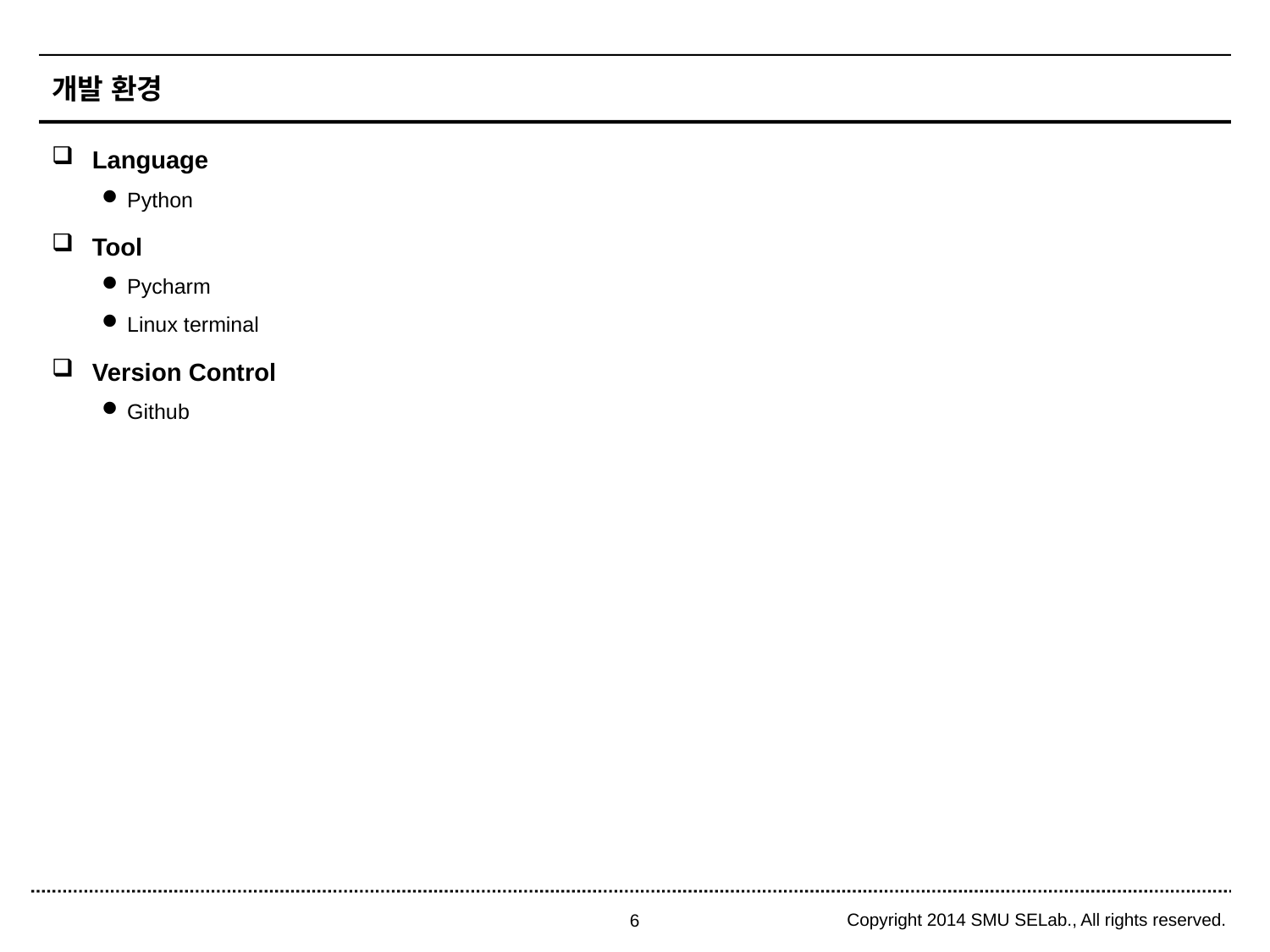

# 개발 환경

Language
Python
Tool
Pycharm
Linux terminal
Version Control
Github